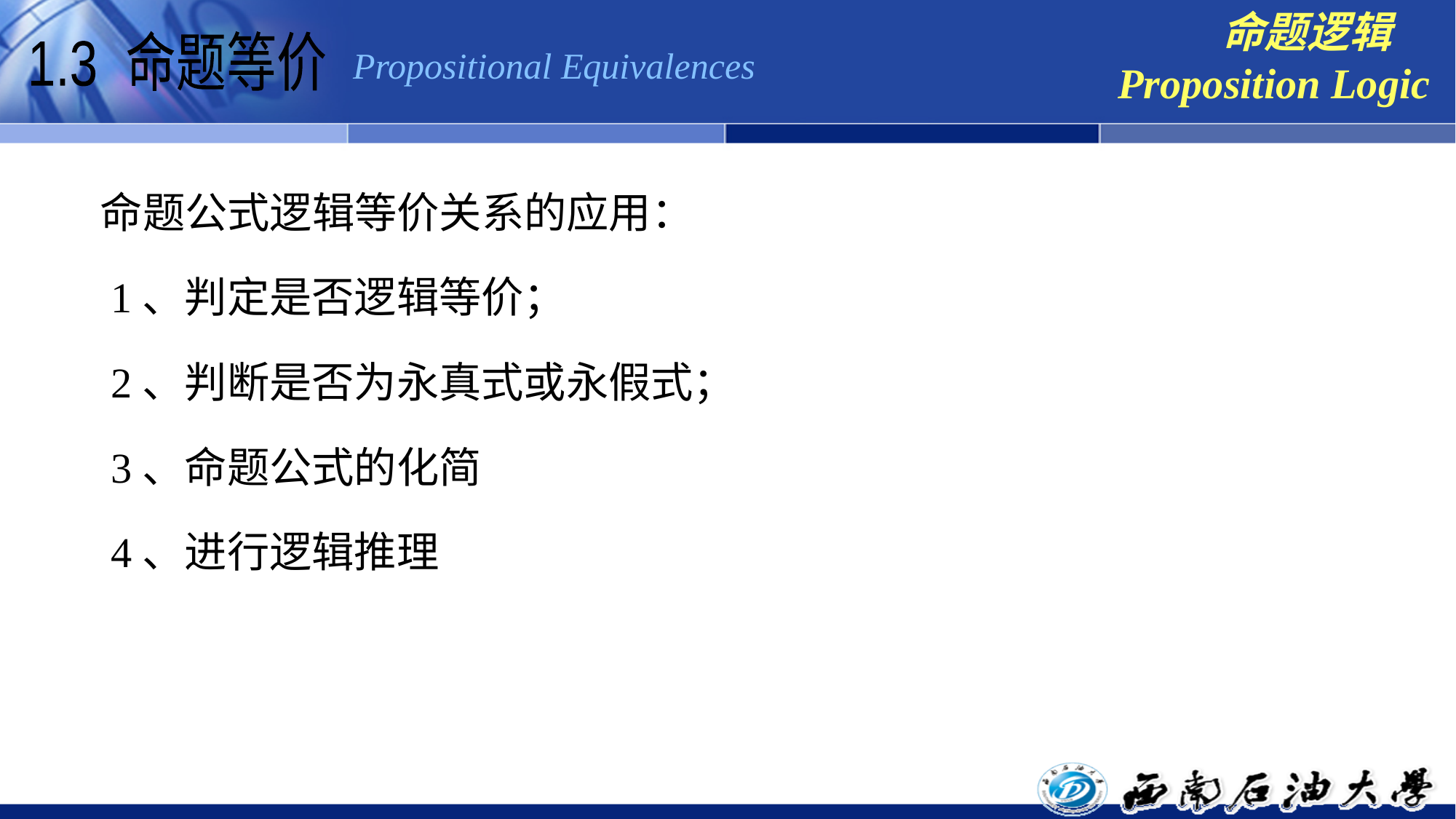

命题逻辑
Proposition Logic
1.3  命题等价
Propositional Equivalences
命题公式逻辑等价关系的应用：
 1、判定是否逻辑等价；
 2、判断是否为永真式或永假式；
 3、命题公式的化简
 4、进行逻辑推理